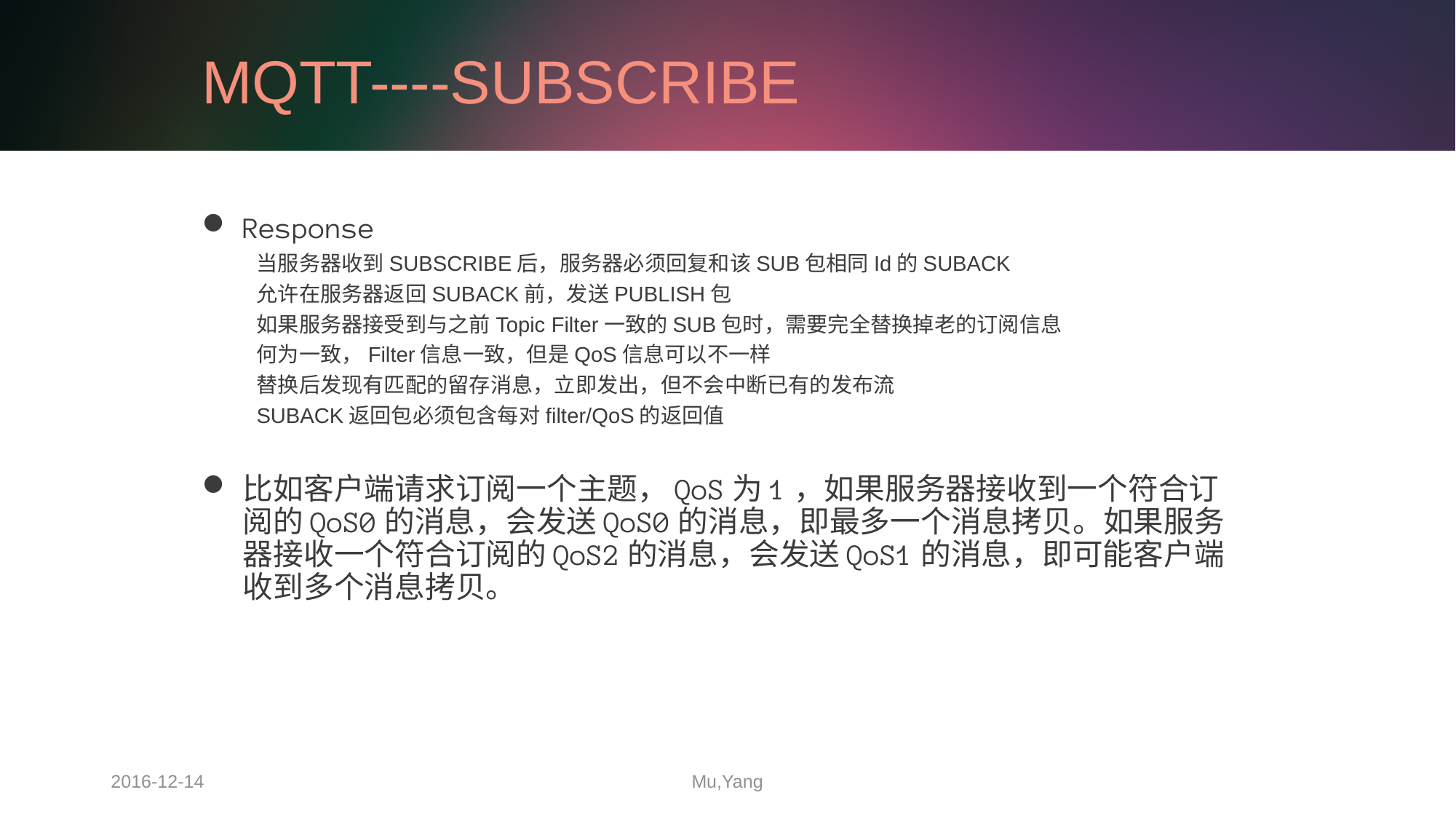

# MQTT----SUBSCRIBE
Response
当服务器收到SUBSCRIBE后，服务器必须回复和该SUB包相同Id的SUBACK
允许在服务器返回SUBACK前，发送PUBLISH包
如果服务器接受到与之前Topic Filter一致的SUB包时，需要完全替换掉老的订阅信息
何为一致，Filter信息一致，但是QoS信息可以不一样
替换后发现有匹配的留存消息，立即发出，但不会中断已有的发布流
SUBACK返回包必须包含每对filter/QoS的返回值

比如客户端请求订阅一个主题，QoS为1，如果服务器接收到一个符合订阅的QoS0的消息，会发送QoS0的消息，即最多一个消息拷贝。如果服务器接收一个符合订阅的QoS2的消息，会发送QoS1的消息，即可能客户端收到多个消息拷贝。
2016-12-14
Mu,Yang
32